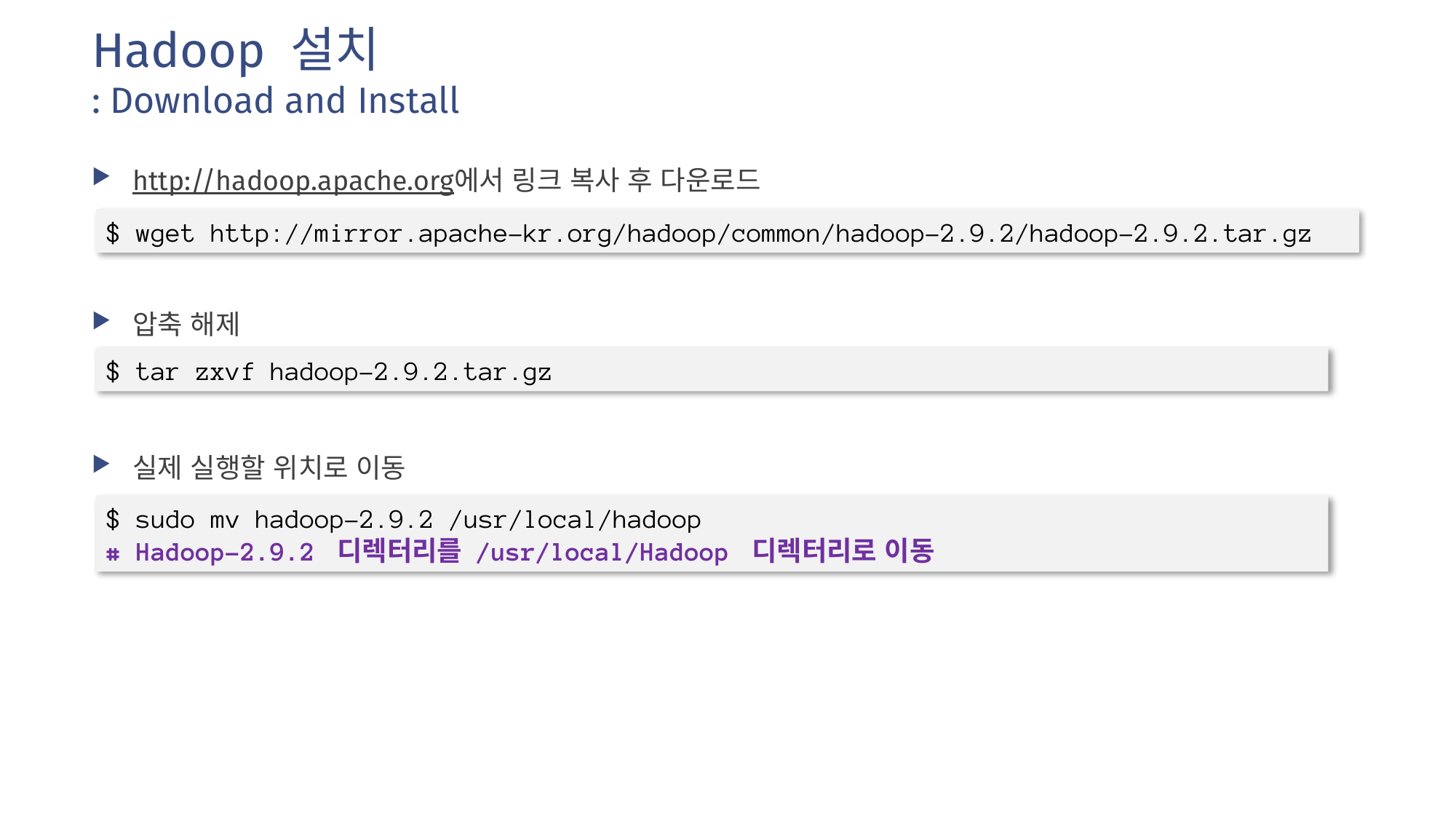

# Hadoop 설치 : Download and Install
http://hadoop.apache.org에서 링크 복사 후 다운로드

압축 해제

실제 실행할 위치로 이동
$ wget http://mirror.apache-kr.org/hadoop/common/hadoop-2.9.2/hadoop-2.9.2.tar.gz
$ tar zxvf hadoop-2.9.2.tar.gz
$ sudo mv hadoop-2.9.2 /usr/local/hadoop
# Hadoop-2.9.2 디렉터리를 /usr/local/Hadoop 디렉터리로 이동